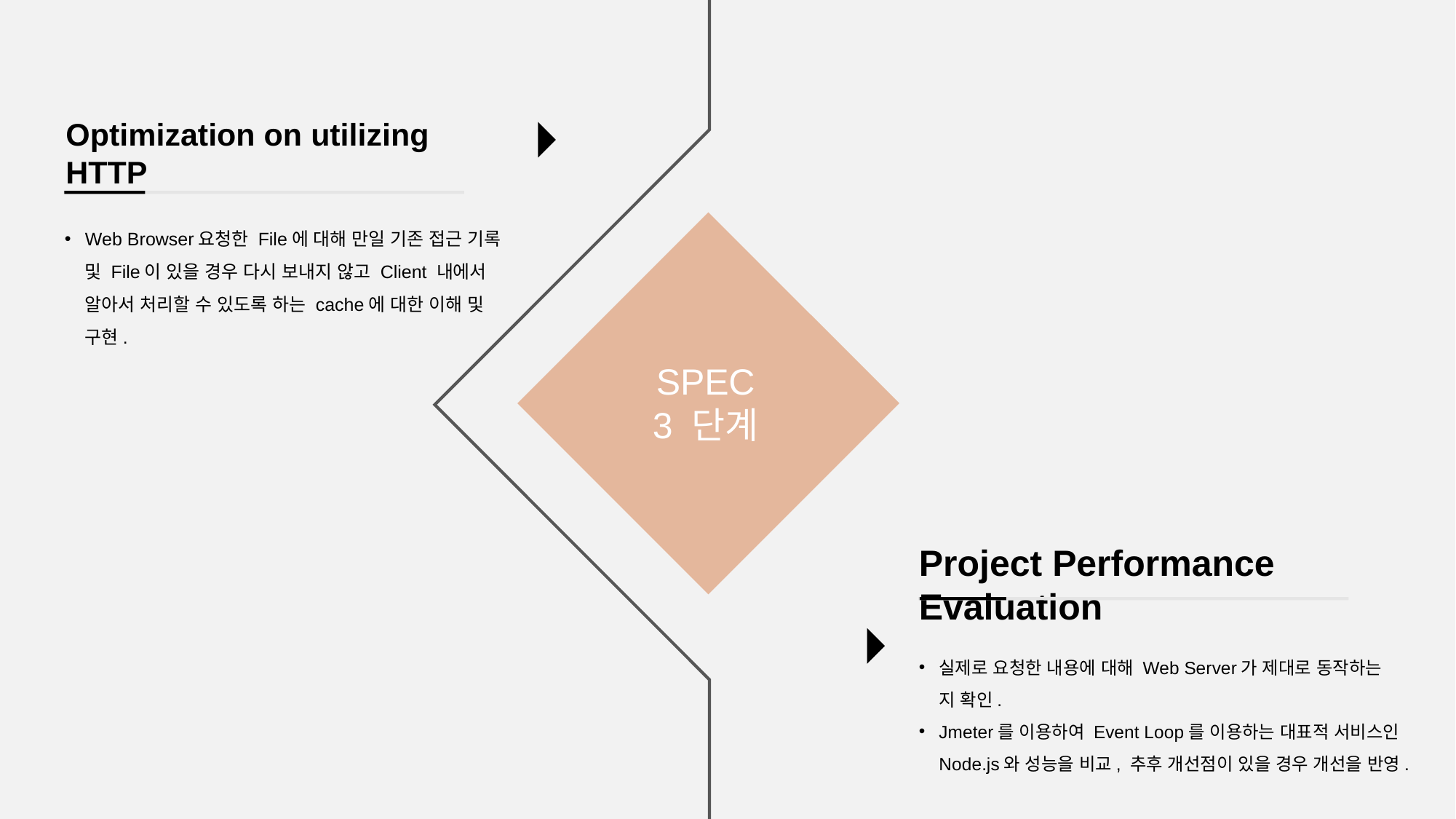

Optimization on utilizing HTTP

Web Browser요청한 File에 대해 만일 기존 접근 기록 및 File이 있을 경우 다시 보내지 않고 Client 내에서 알아서 처리할 수 있도록 하는 cache에 대한 이해 및 구현.

SPEC
3 단계
START
Project Performance Evaluation

실제로 요청한 내용에 대해 Web Server가 제대로 동작하는 지 확인.
Jmeter를 이용하여 Event Loop를 이용하는 대표적 서비스인 Node.js와 성능을 비교, 추후 개선점이 있을 경우 개선을 반영.